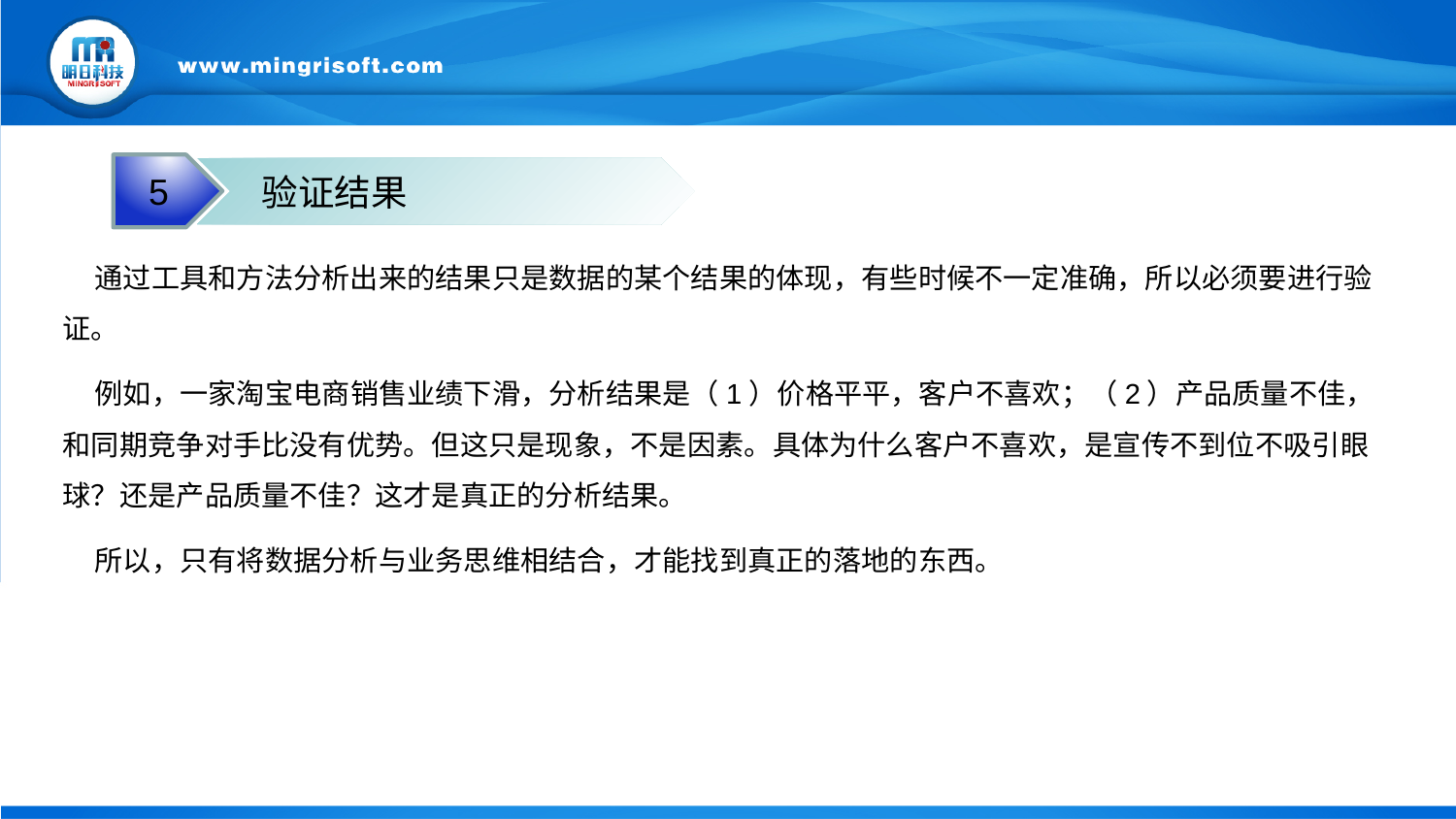

5
 验证结果
    通过工具和方法分析出来的结果只是数据的某个结果的体现，有些时候不一定准确，所以必须要进行验证。
    例如，一家淘宝电商销售业绩下滑，分析结果是（1）价格平平，客户不喜欢；（2）产品质量不佳，和同期竞争对手比没有优势。但这只是现象，不是因素。具体为什么客户不喜欢，是宣传不到位不吸引眼球？还是产品质量不佳？这才是真正的分析结果。
    所以，只有将数据分析与业务思维相结合，才能找到真正的落地的东西。